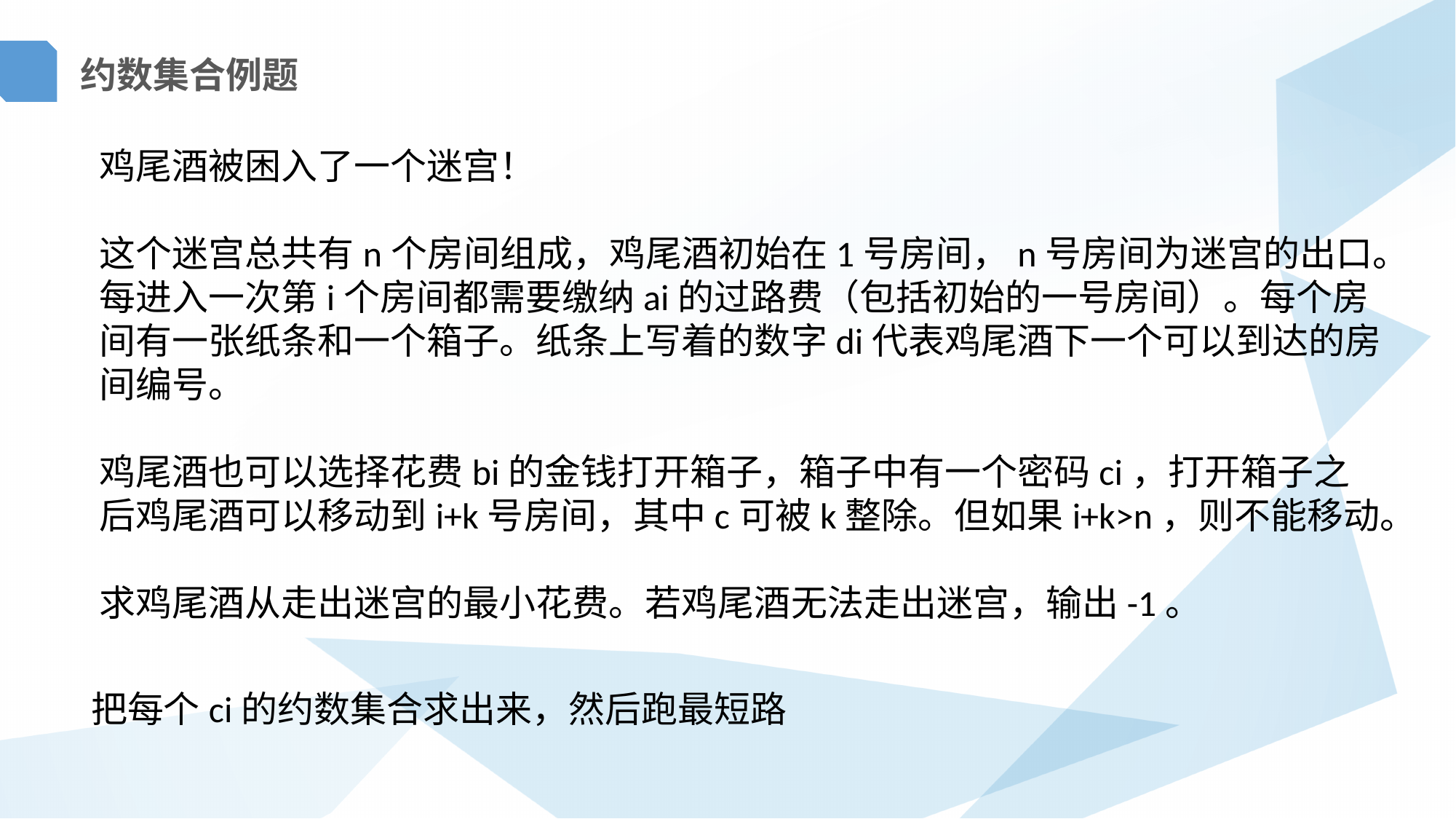

约数集合例题
鸡尾酒被困入了一个迷宫！

这个迷宫总共有n个房间组成，鸡尾酒初始在1号房间，n号房间为迷宫的出口。每进入一次第i个房间都需要缴纳ai的过路费（包括初始的一号房间）。每个房间有一张纸条和一个箱子。纸条上写着的数字di代表鸡尾酒下一个可以到达的房间编号。

鸡尾酒也可以选择花费bi的金钱打开箱子，箱子中有一个密码ci，打开箱子之后鸡尾酒可以移动到i+k号房间，其中c可被k整除。但如果i+k>n，则不能移动。

求鸡尾酒从走出迷宫的最小花费。若鸡尾酒无法走出迷宫，输出-1。
把每个ci的约数集合求出来，然后跑最短路